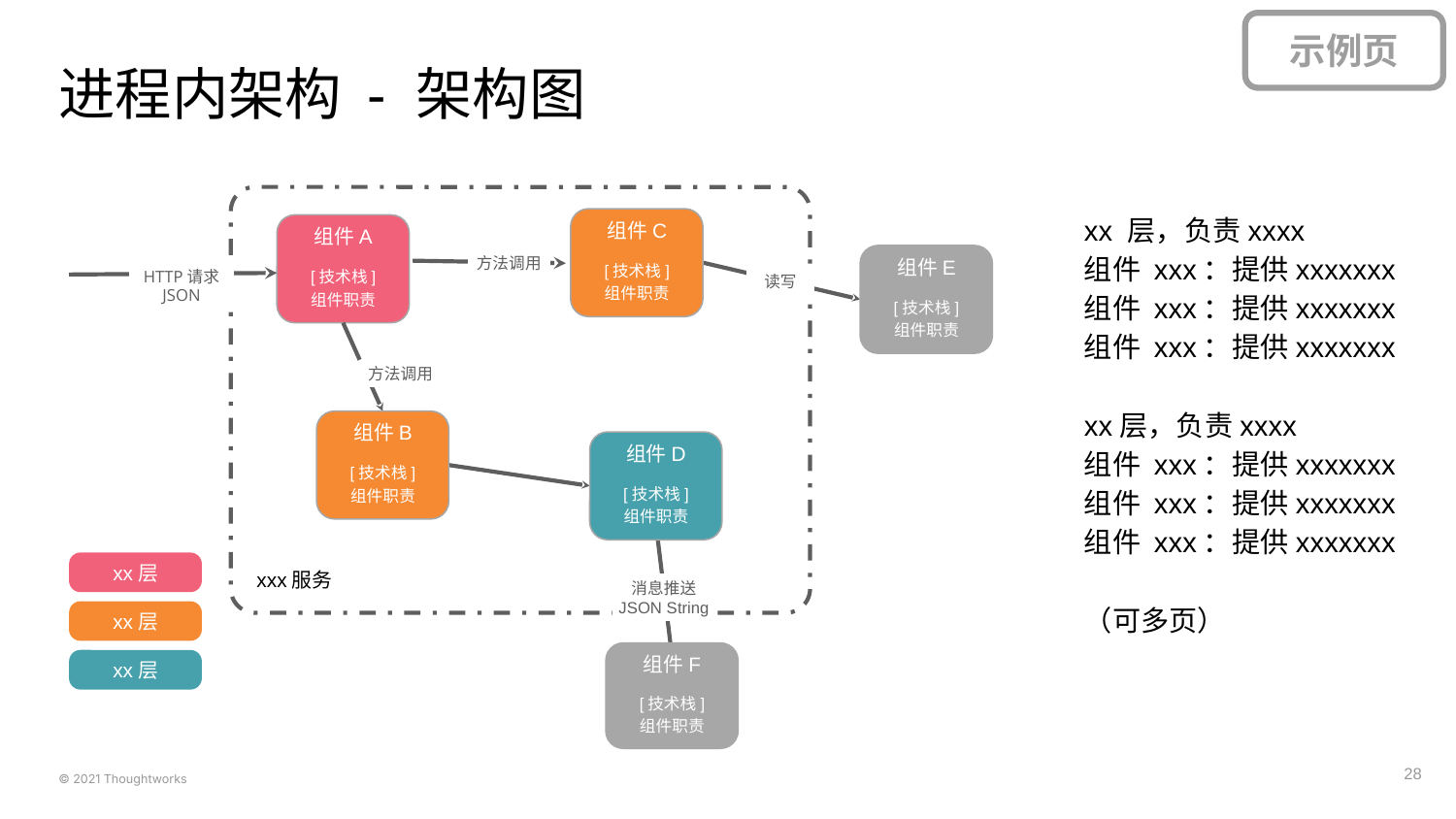

示例页
# 进程内架构 - 架构图

xxx服务
xx 层，负责xxxx
组件 xxx：提供xxxxxxx
组件 xxx：提供xxxxxxx
组件 xxx：提供xxxxxxx

xx层，负责xxxx
组件 xxx：提供xxxxxxx
组件 xxx：提供xxxxxxx
组件 xxx：提供xxxxxxx

（可多页）

组件C
[技术栈]
组件职责

组件A
[技术栈]
组件职责

组件E
[技术栈]
组件职责
方法调用

HTTP请求
JSON

读写
方法调用

组件B
[技术栈]
组件职责

组件D
[技术栈]
组件职责
管理
xx层
消息推送
JSON String
xx层

组件F
[技术栈]
组件职责
xx层
28